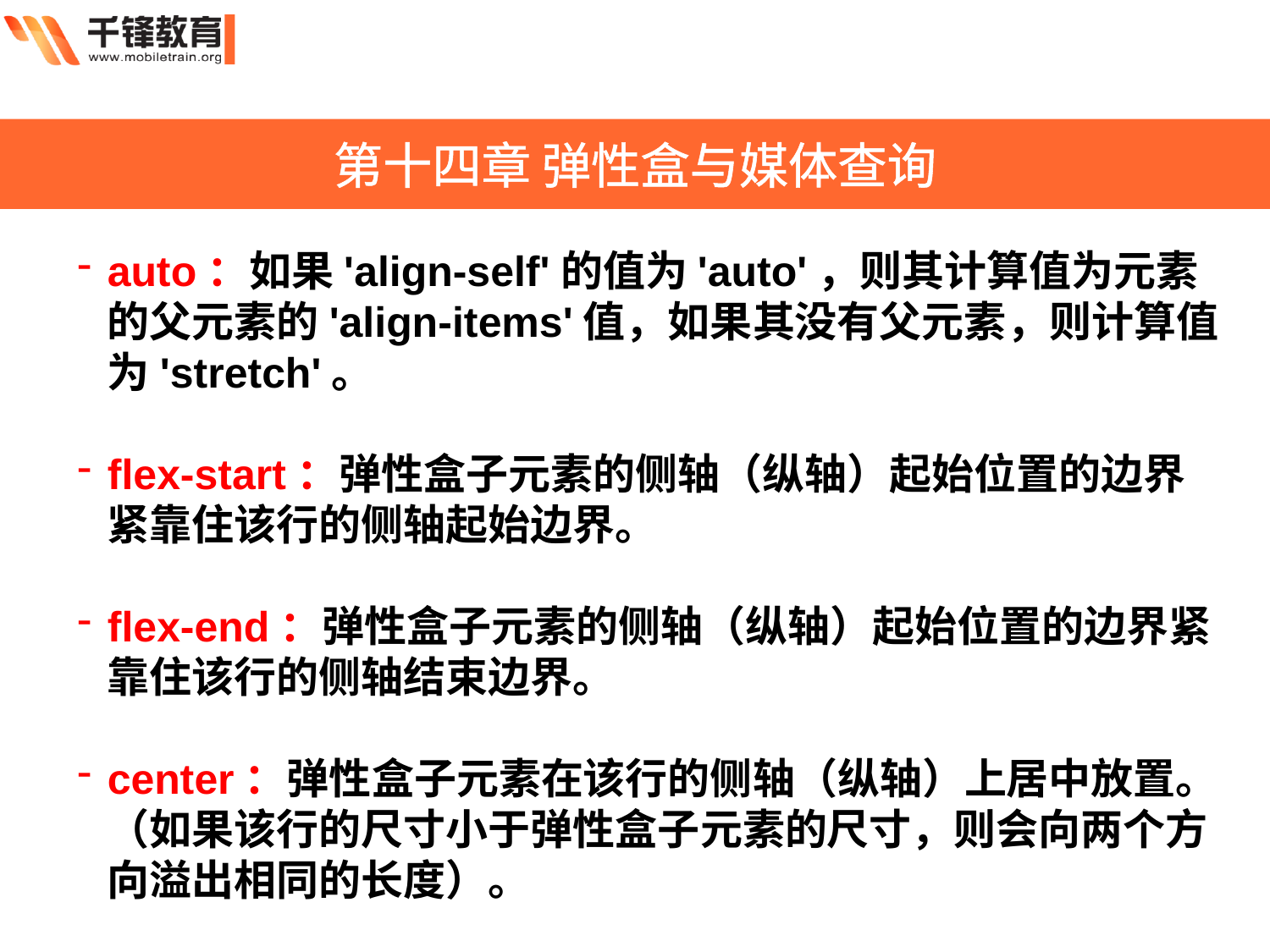

第十四章 弹性盒与媒体查询
auto：如果'align-self'的值为'auto'，则其计算值为元素的父元素的'align-items'值，如果其没有父元素，则计算值为'stretch'。

flex-start：弹性盒子元素的侧轴（纵轴）起始位置的边界紧靠住该行的侧轴起始边界。

flex-end：弹性盒子元素的侧轴（纵轴）起始位置的边界紧靠住该行的侧轴结束边界。

center：弹性盒子元素在该行的侧轴（纵轴）上居中放置。（如果该行的尺寸小于弹性盒子元素的尺寸，则会向两个方向溢出相同的长度）。